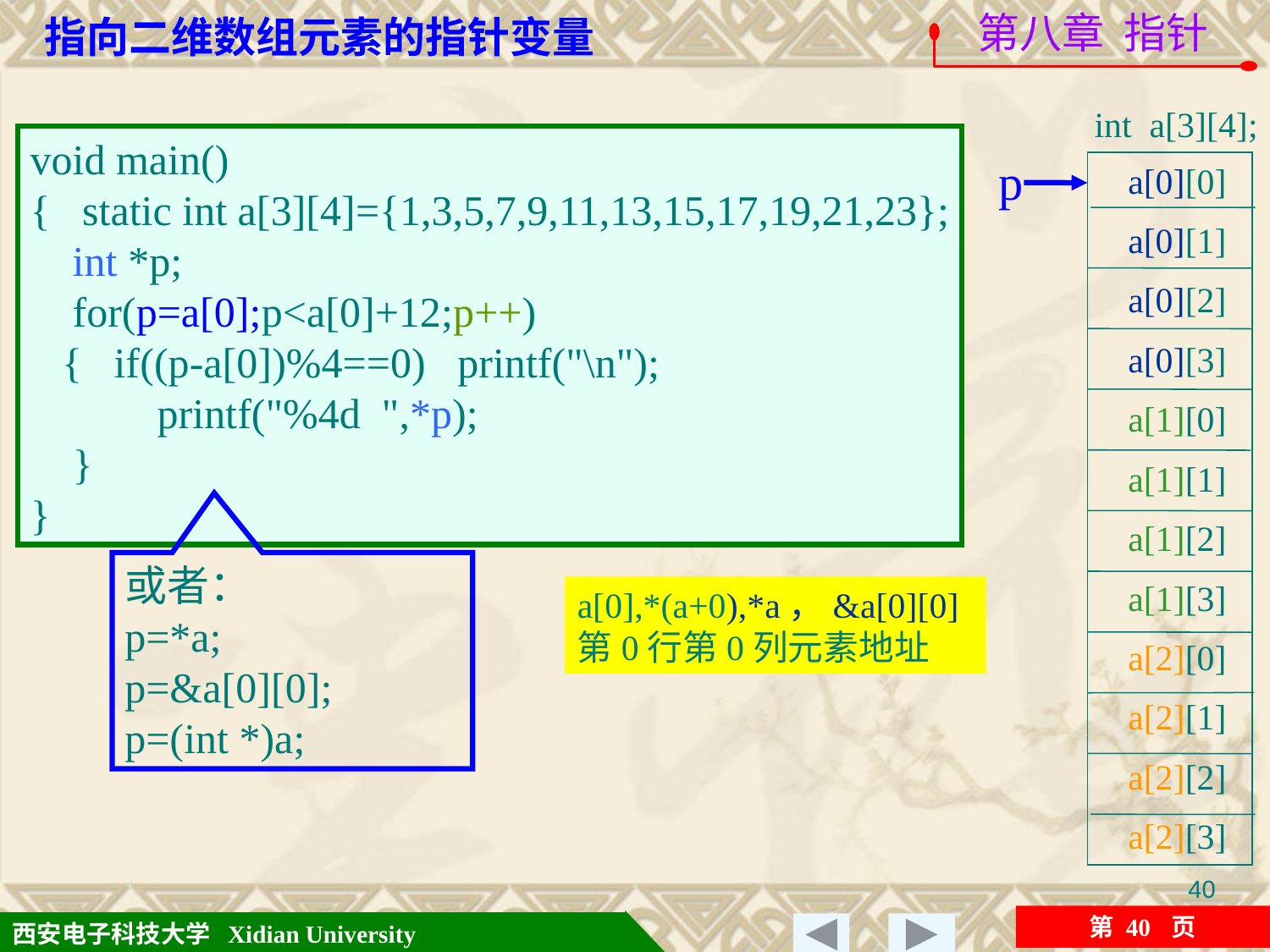

第八章  指针

指向二维数组元素的指针变量
int  a[3][4];

a[0][0]

a[0][1]

a[0][2]

a[0][3]

a[1][0]

a[1][1]
a[1][2]

a[1][3]

a[2][0]

a[2][1]

a[2][2]

a[2][3]

void main()
{   static int a[3][4]={1,3,5,7,9,11,13,15,17,19,21,23};
    int *p;
    for(p=a[0];p<a[0]+12;p++)
   {   if((p-a[0])%4==0)   printf("\n");
	printf("%4d  ",*p);
    }
}
p

或者：
p=*a;
p=&a[0][0];
p=(int *)a;
a[0],*(a+0),*a，&a[0][0]
第0行第0列元素地址
40